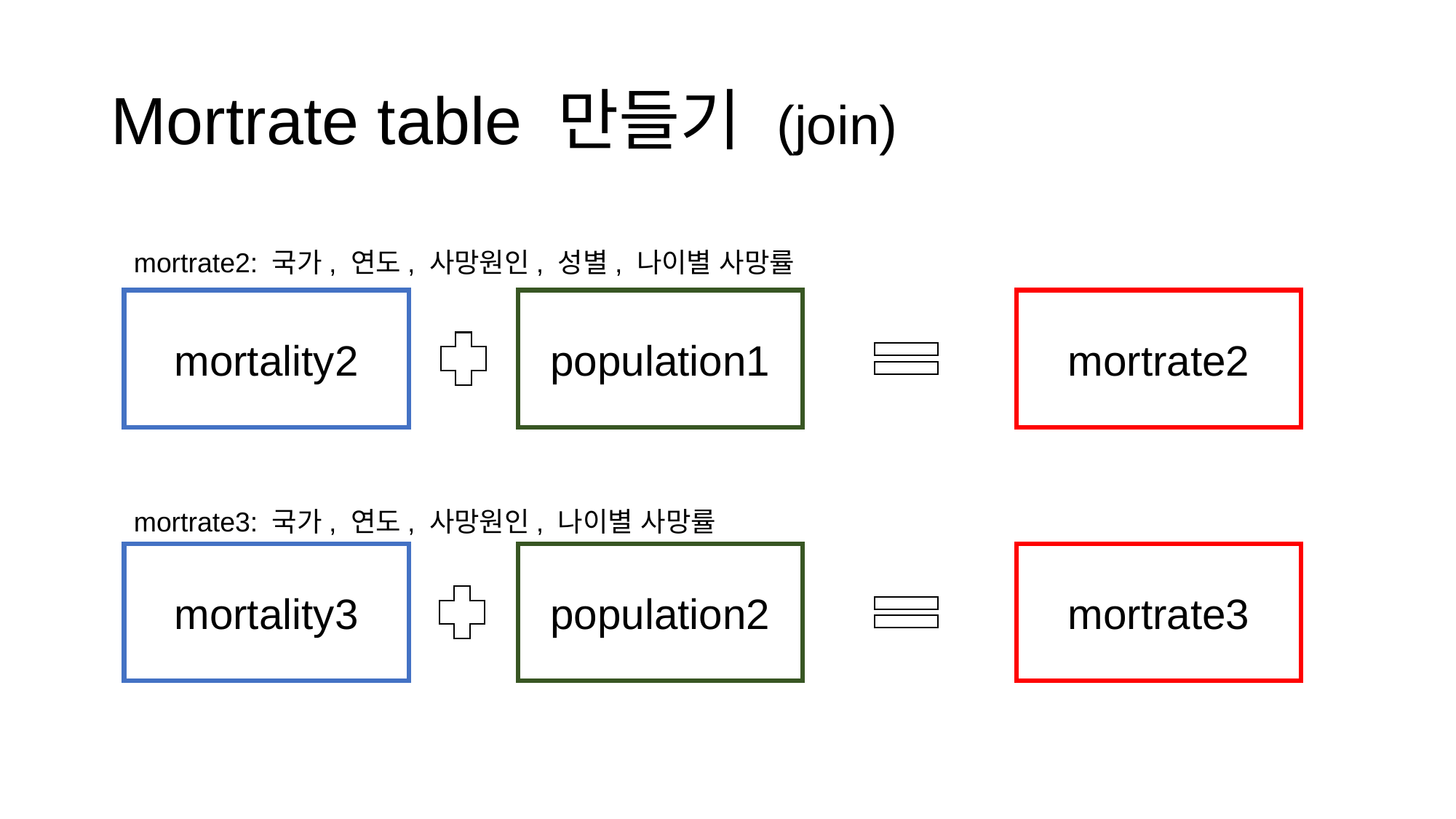

# Mortrate table 만들기 (join)
mortrate2: 국가, 연도, 사망원인, 성별, 나이별 사망률
mortality2
population1
mortrate2

mortrate3: 국가, 연도, 사망원인, 나이별 사망률
mortrate3
mortality3
population2